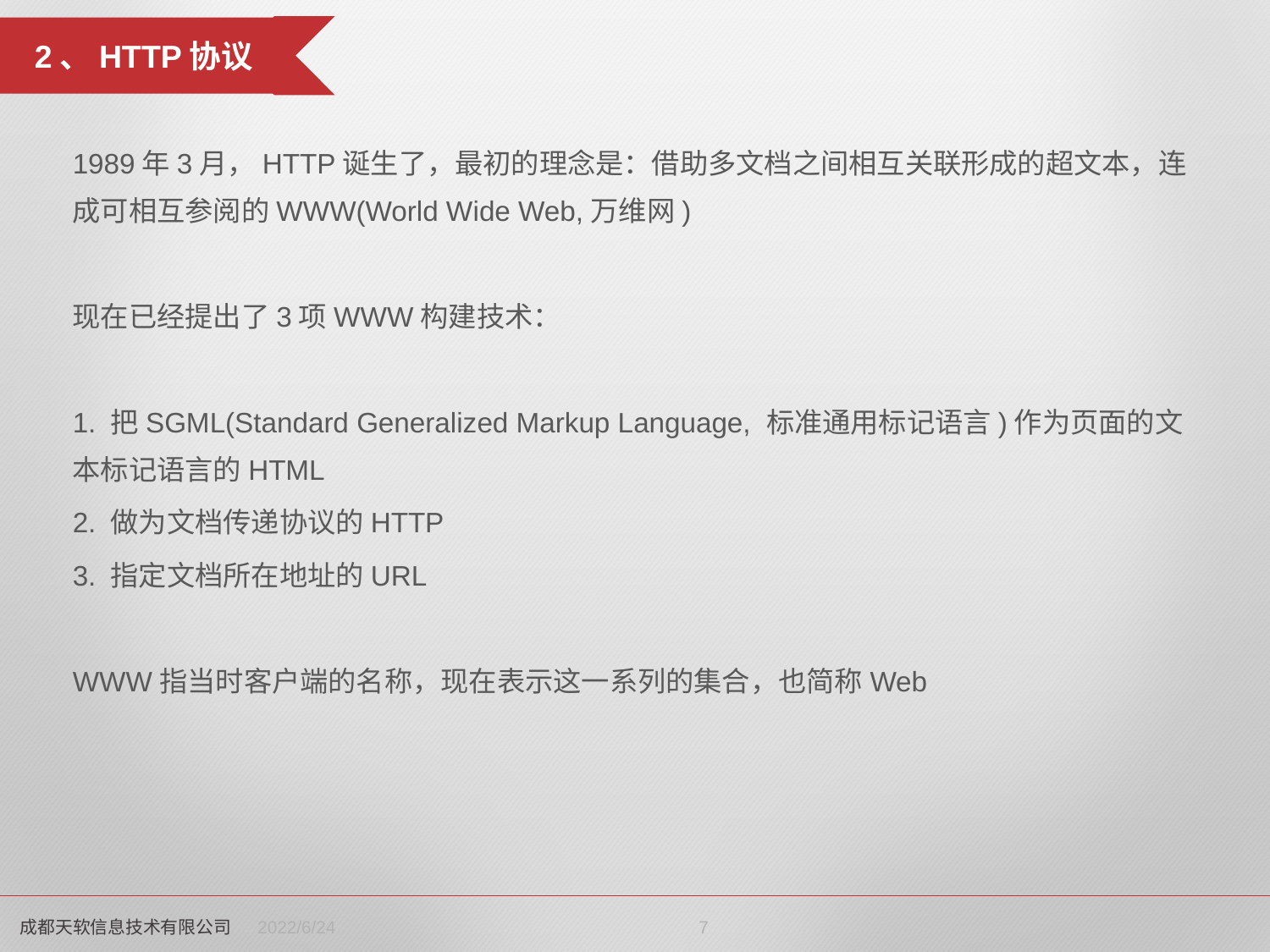

2、HTTP协议
1989年3月，HTTP诞生了，最初的理念是：借助多文档之间相互关联形成的超文本，连成可相互参阅的WWW(World Wide Web,万维网)

现在已经提出了3项WWW构建技术：

1. 把SGML(Standard Generalized Markup Language, 标准通用标记语言)作为页面的文本标记语言的HTML
2. 做为文档传递协议的HTTP
3. 指定文档所在地址的URL

WWW指当时客户端的名称，现在表示这一系列的集合，也简称Web
成都天软信息技术有限公司
2022/6/24
7